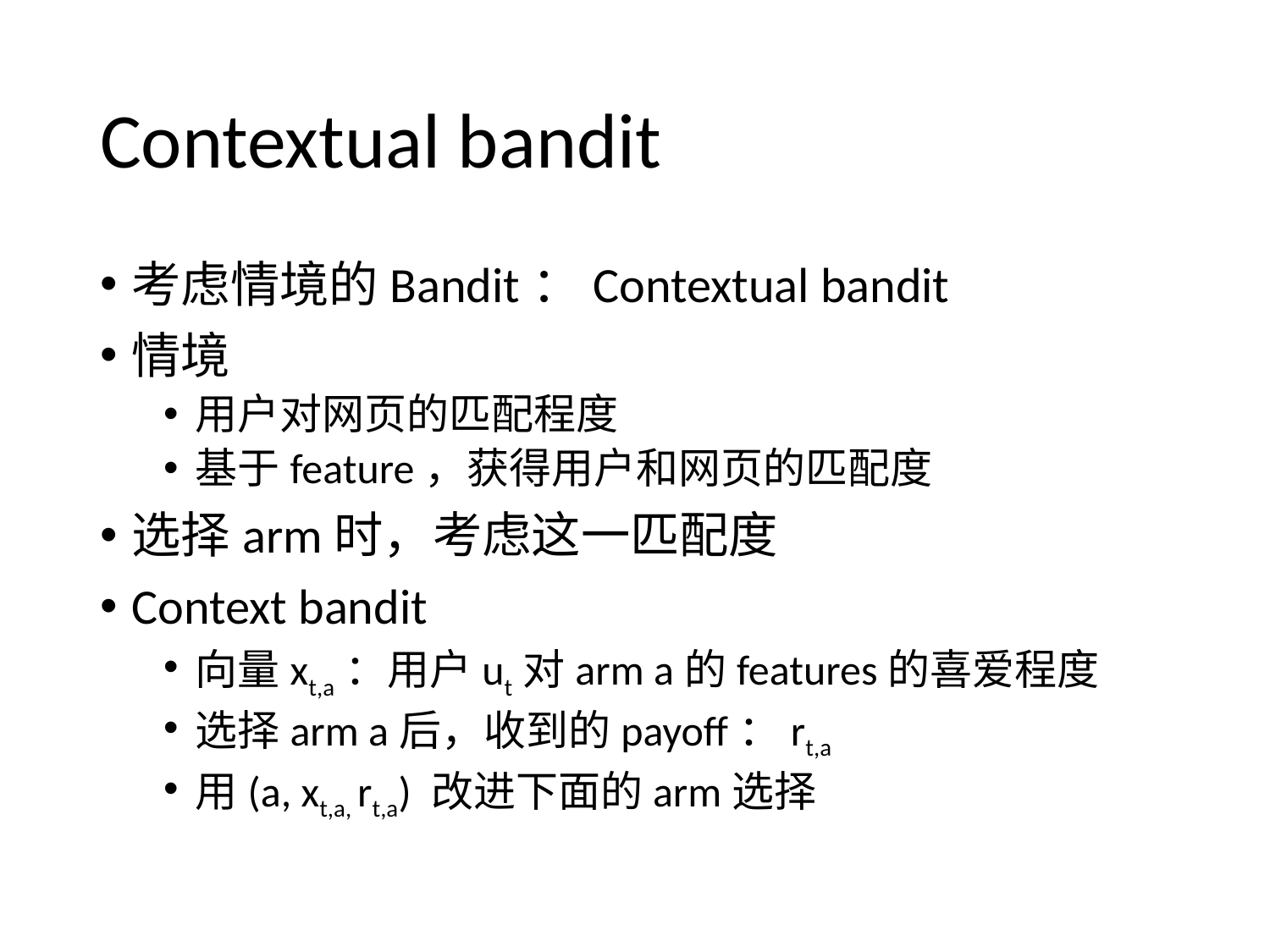

# Contextual bandit
考虑情境的Bandit：Contextual bandit
情境
用户对网页的匹配程度
基于feature，获得用户和网页的匹配度
选择arm时，考虑这一匹配度
Context bandit
向量xt,a：用户ut对arm a的features的喜爱程度
选择arm a后，收到的payoff：rt,a
用(a, xt,a, rt,a) 改进下面的arm选择